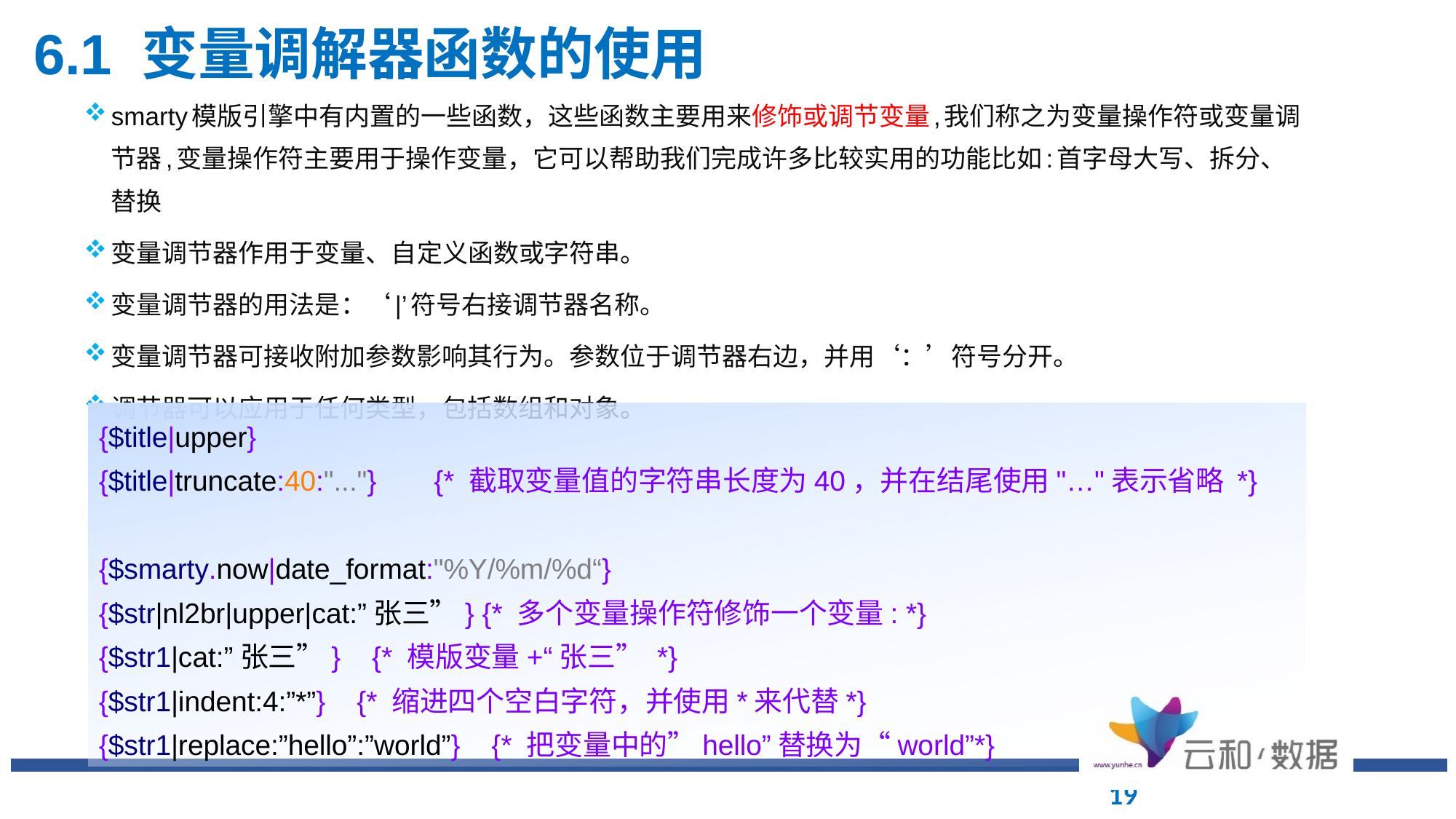

# 6.1 变量调解器函数的使用
smarty模版引擎中有内置的一些函数，这些函数主要用来修饰或调节变量,我们称之为变量操作符或变量调节器,变量操作符主要用于操作变量，它可以帮助我们完成许多比较实用的功能比如:首字母大写、拆分、替换
变量调节器作用于变量、自定义函数或字符串。
变量调节器的用法是：‘|’符号右接调节器名称。
变量调节器可接收附加参数影响其行为。参数位于调节器右边，并用‘：’符号分开。
调节器可以应用于任何类型，包括数组和对象。

{$title|upper}
{$title|truncate:40:"..."}	 {* 截取变量值的字符串长度为40，并在结尾使用"…"表示省略 *}
{$smarty.now|date_format:"%Y/%m/%d“}
{$str|nl2br|upper|cat:”张三”} {* 多个变量操作符修饰一个变量: *}
{$str1|cat:”张三”}    {* 模版变量+“张三” *}
{$str1|indent:4:”*”}    {* 缩进四个空白字符，并使用*来代替*}
{$str1|replace:”hello”:”world”}    {* 把变量中的”hello”替换为“world”*}
19